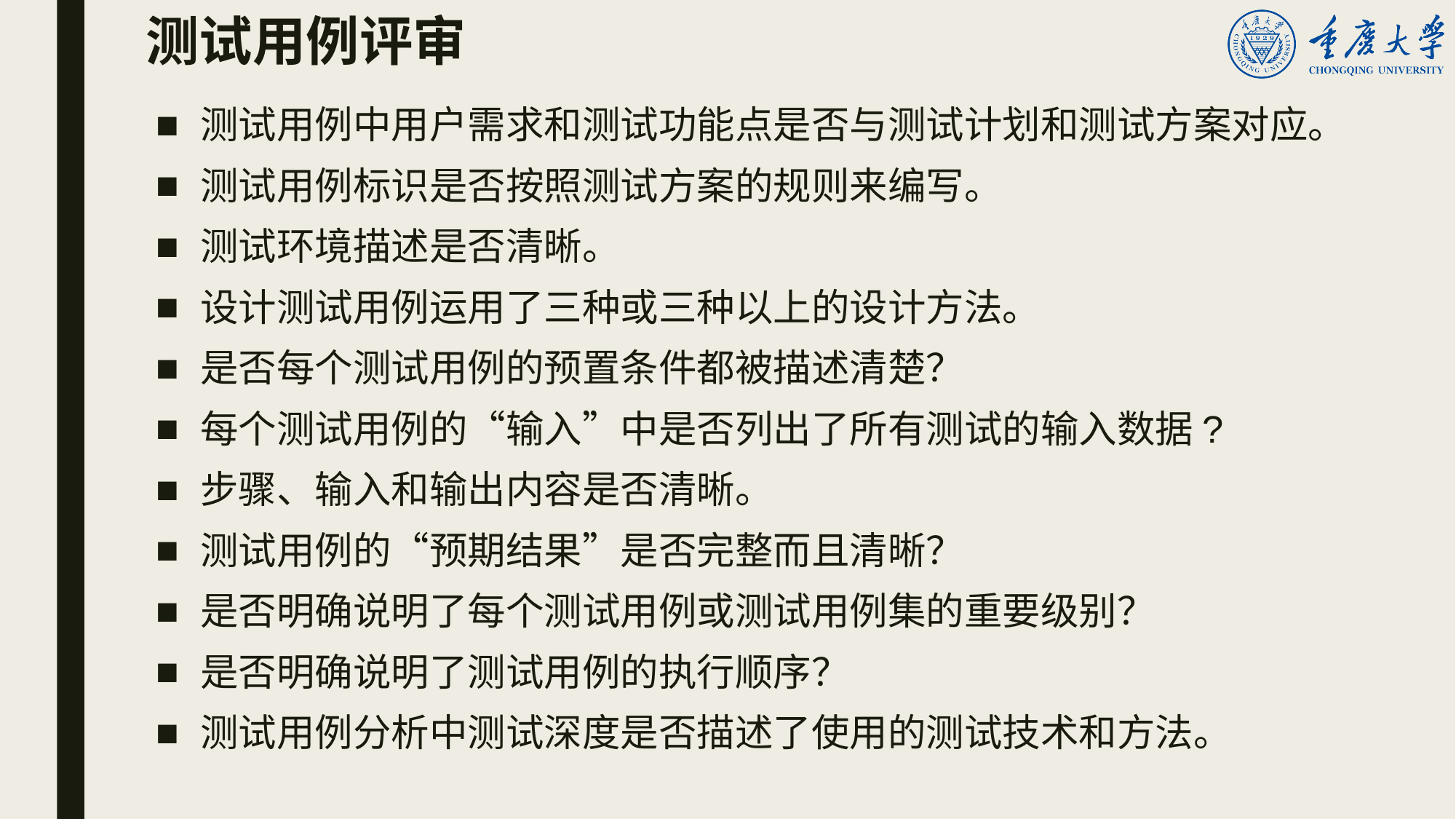

# 测试用例评审
测试用例中用户需求和测试功能点是否与测试计划和测试方案对应。
测试用例标识是否按照测试方案的规则来编写。
测试环境描述是否清晰。
设计测试用例运用了三种或三种以上的设计方法。
是否每个测试用例的预置条件都被描述清楚？
每个测试用例的“输入”中是否列出了所有测试的输入数据?
步骤、输入和输出内容是否清晰。
测试用例的“预期结果”是否完整而且清晰？
是否明确说明了每个测试用例或测试用例集的重要级别？
是否明确说明了测试用例的执行顺序？
测试用例分析中测试深度是否描述了使用的测试技术和方法。